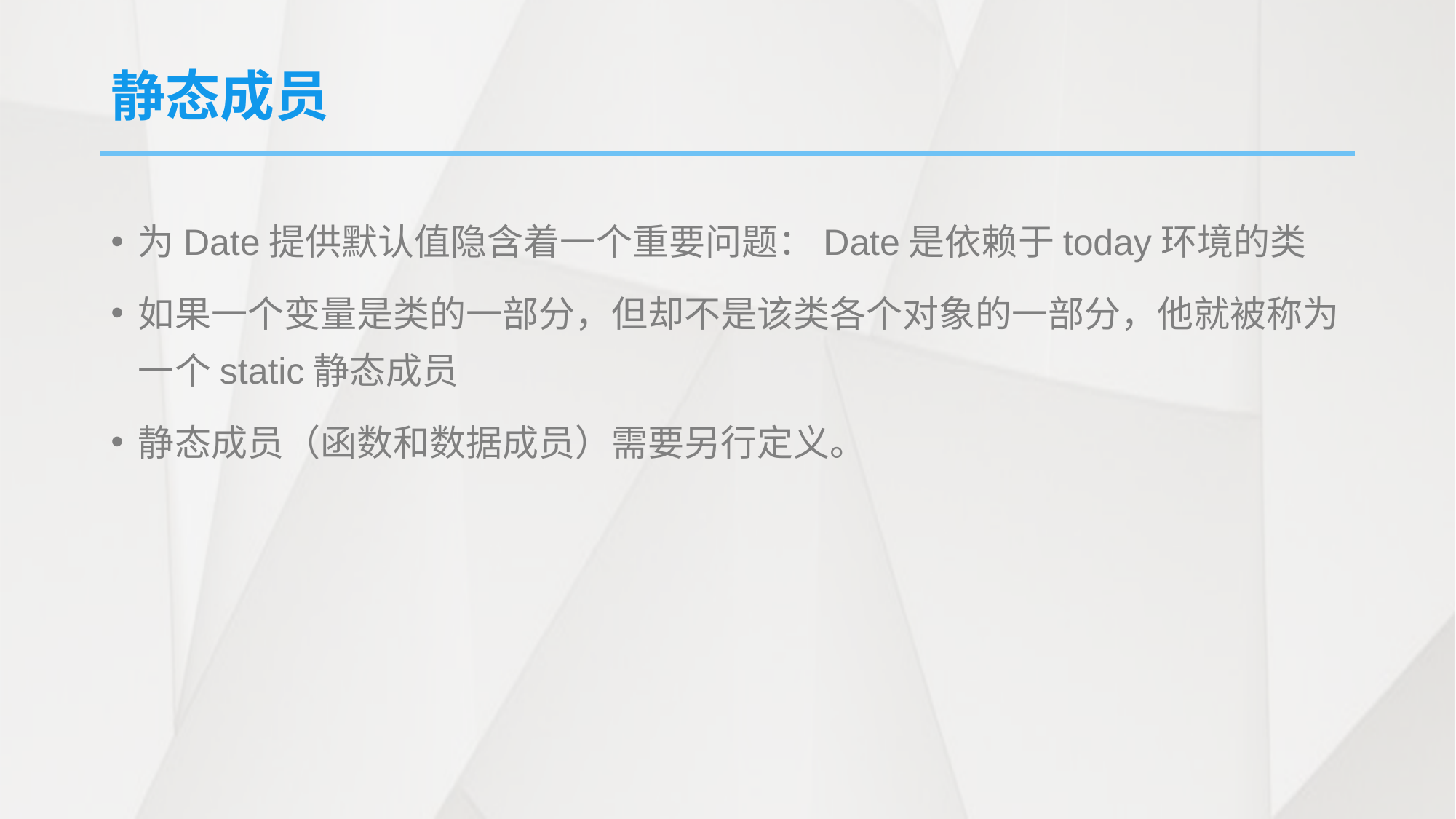

# 静态成员
为Date提供默认值隐含着一个重要问题：Date是依赖于today环境的类
如果一个变量是类的一部分，但却不是该类各个对象的一部分，他就被称为一个static静态成员
静态成员（函数和数据成员）需要另行定义。